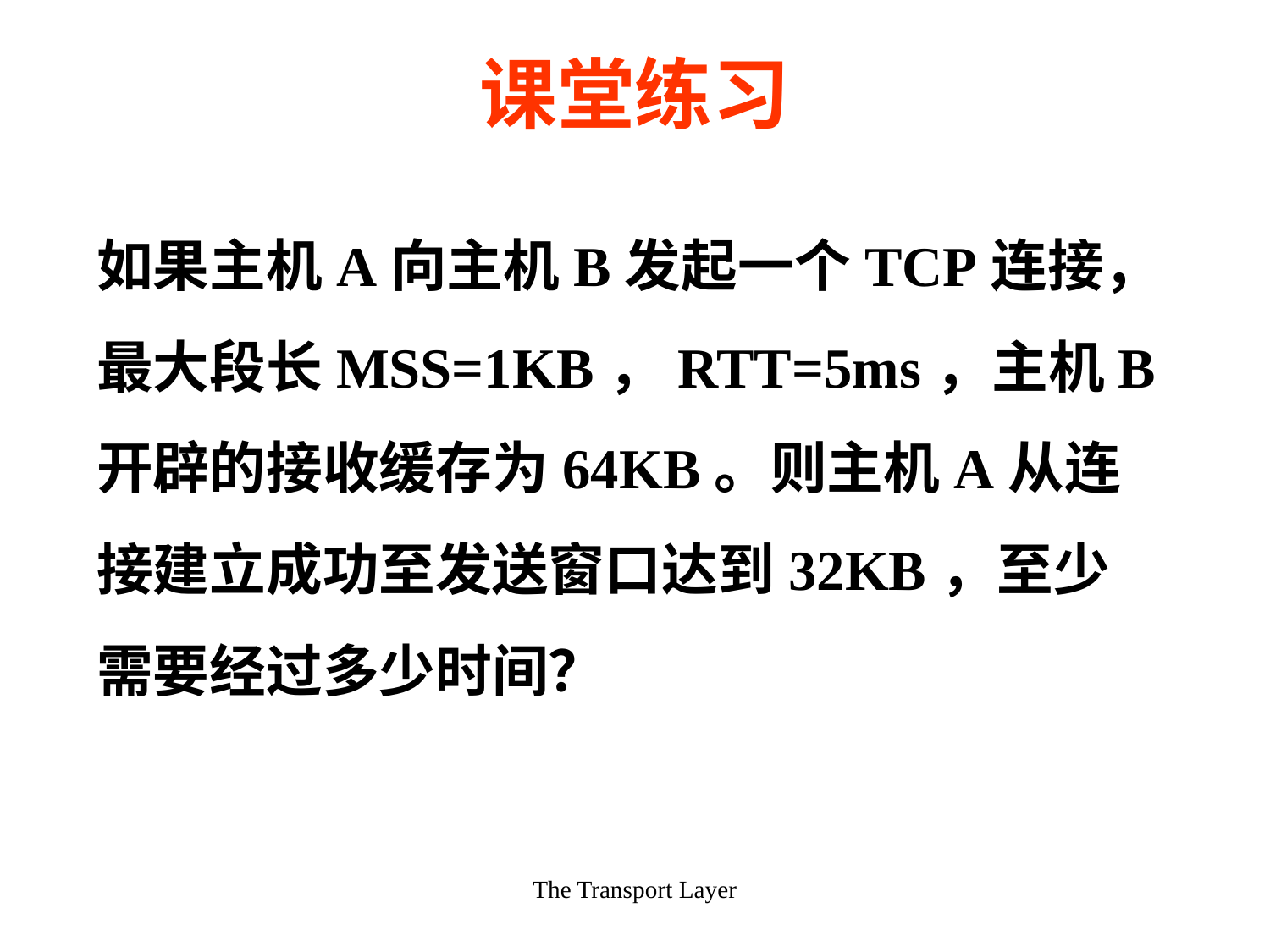

The Transport Layer
42
# 课堂练习
如果主机A向主机B发起一个TCP连接，最大段长MSS=1KB，RTT=5ms，主机B开辟的接收缓存为64KB。则主机A从连接建立成功至发送窗口达到32KB，至少需要经过多少时间？